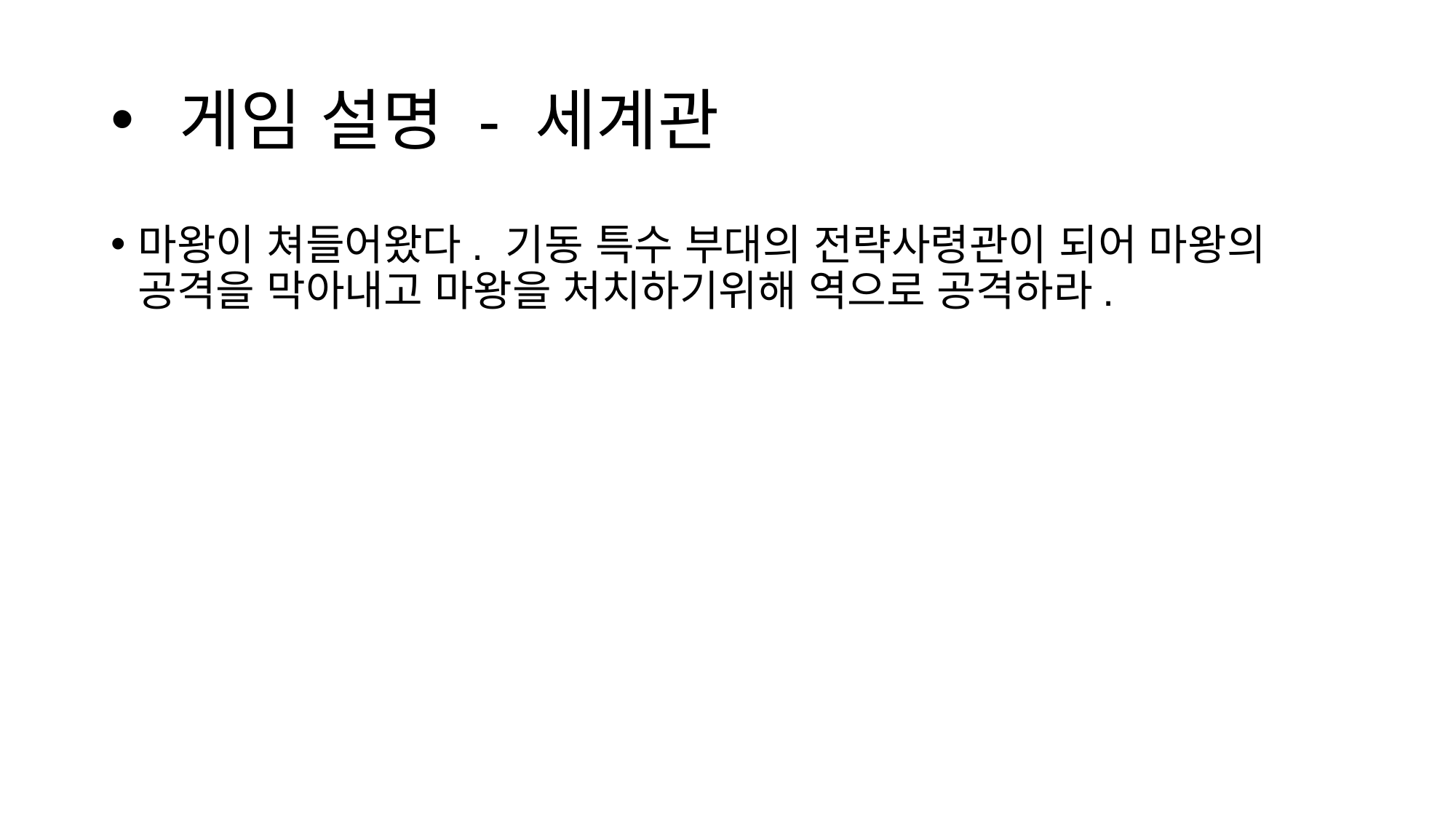

# 게임 설명 - 세계관
마왕이 쳐들어왔다. 기동 특수 부대의 전략사령관이 되어 마왕의 공격을 막아내고 마왕을 처치하기위해 역으로 공격하라.